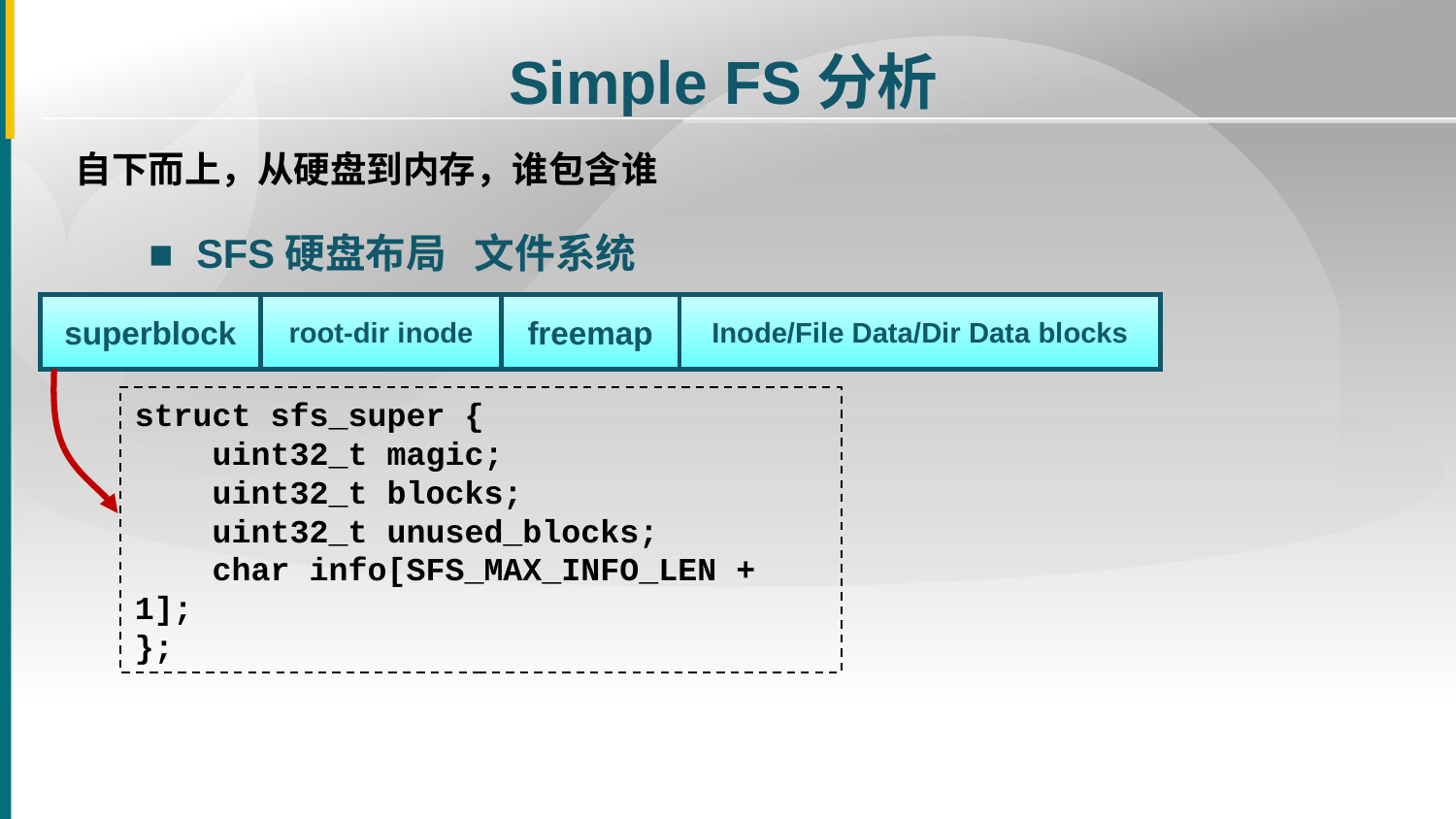

Simple FS分析
自下而上，从硬盘到内存，谁包含谁
■
SFS硬盘布局   文件系统
superblock
root-dir inode
freemap
Inode/File Data/Dir Data blocks

struct sfs_super {
    uint32_t magic;
    uint32_t blocks;
    uint32_t unused_blocks;
    char info[SFS_MAX_INFO_LEN + 1];
};